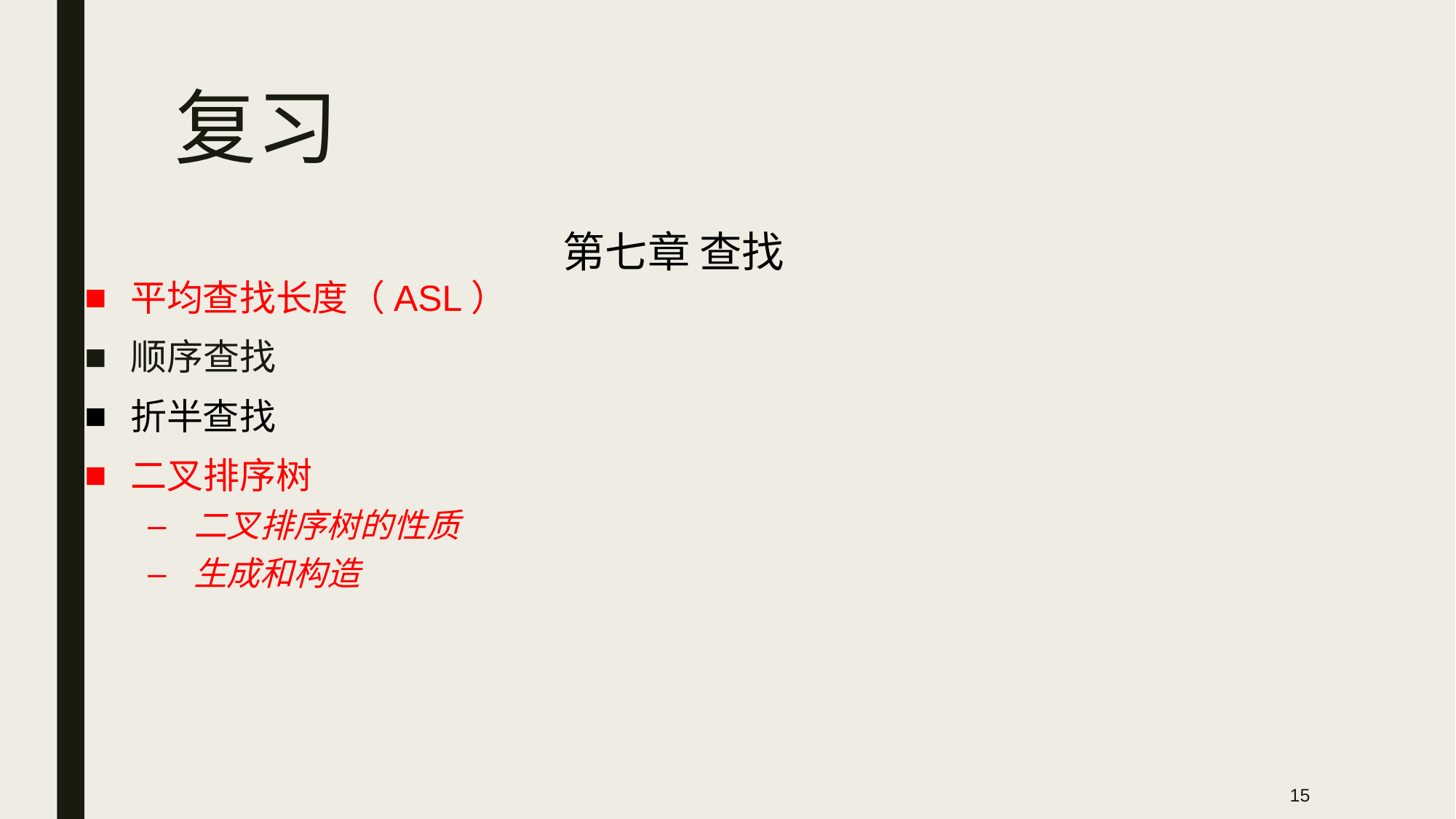

# 复习
第七章 查找
平均查找长度（ASL）
顺序查找
折半查找
二叉排序树
二叉排序树的性质
生成和构造

15